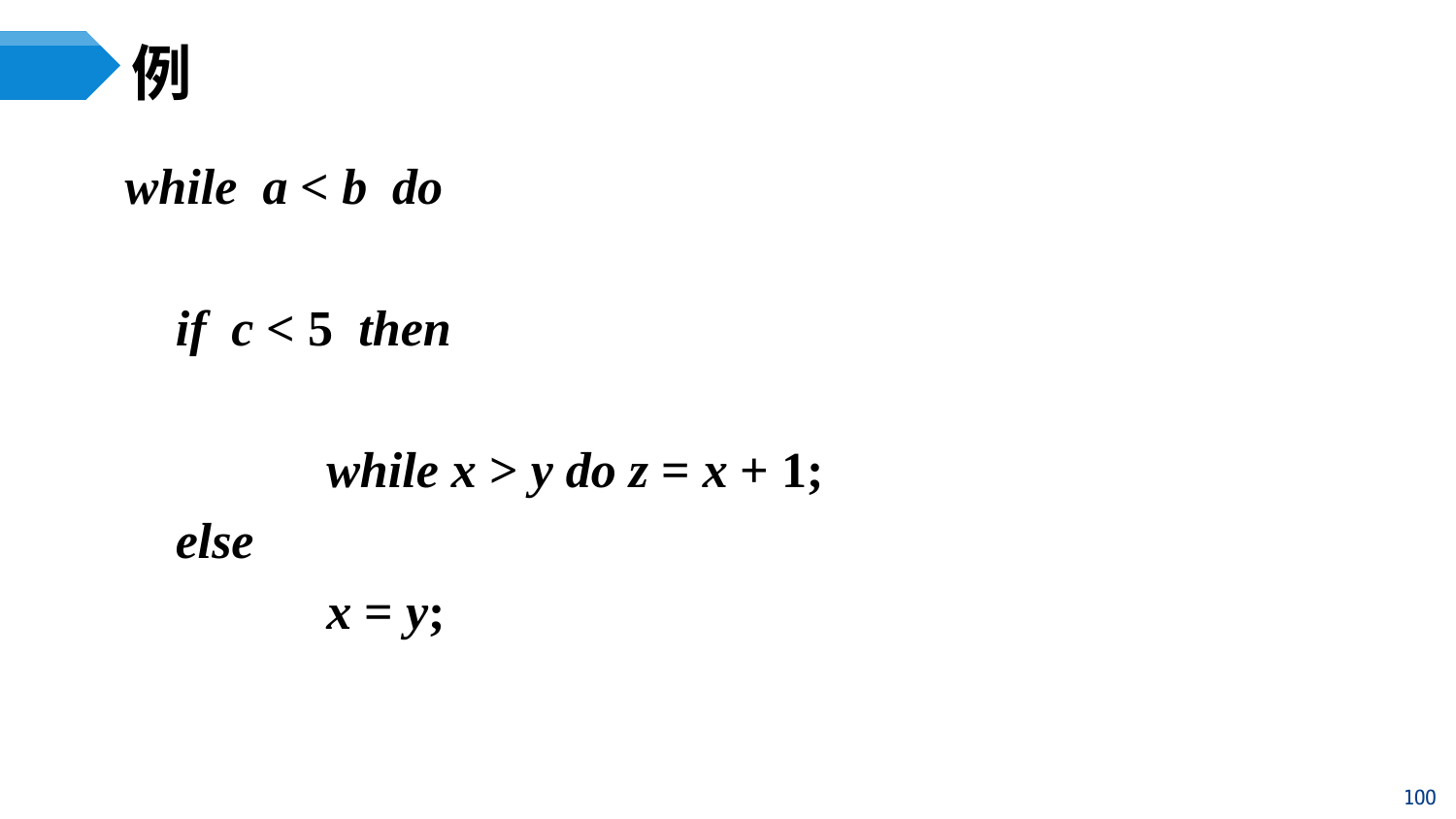

# 例
while  a < b  do

    if  c < 5  then

		 while x > y do z = x + 1;
    else
		 x = y;
100